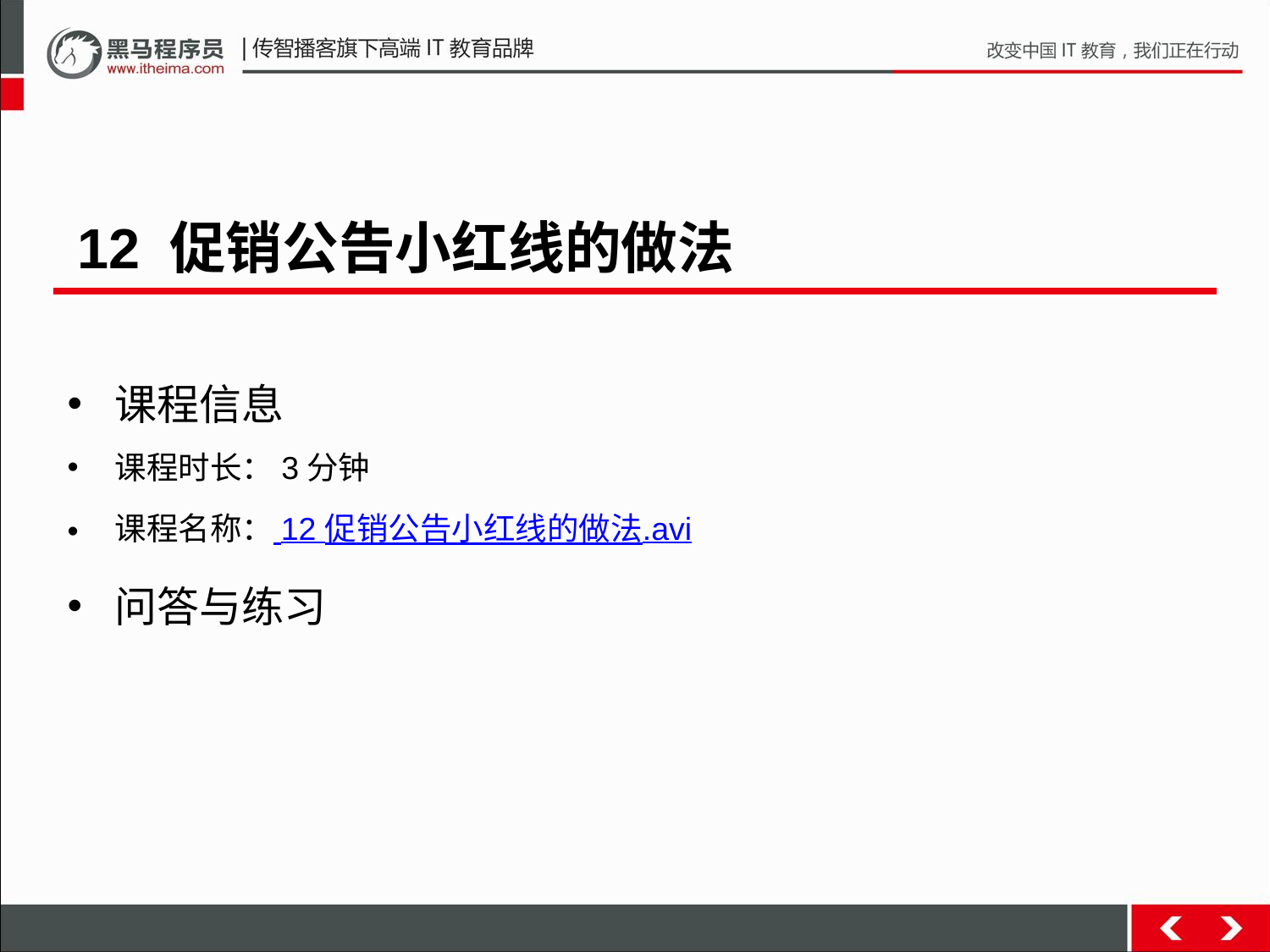

12 促销公告小红线的做法
课程信息
课程时长：3分钟
课程名称： 12 促销公告小红线的做法.avi
问答与练习